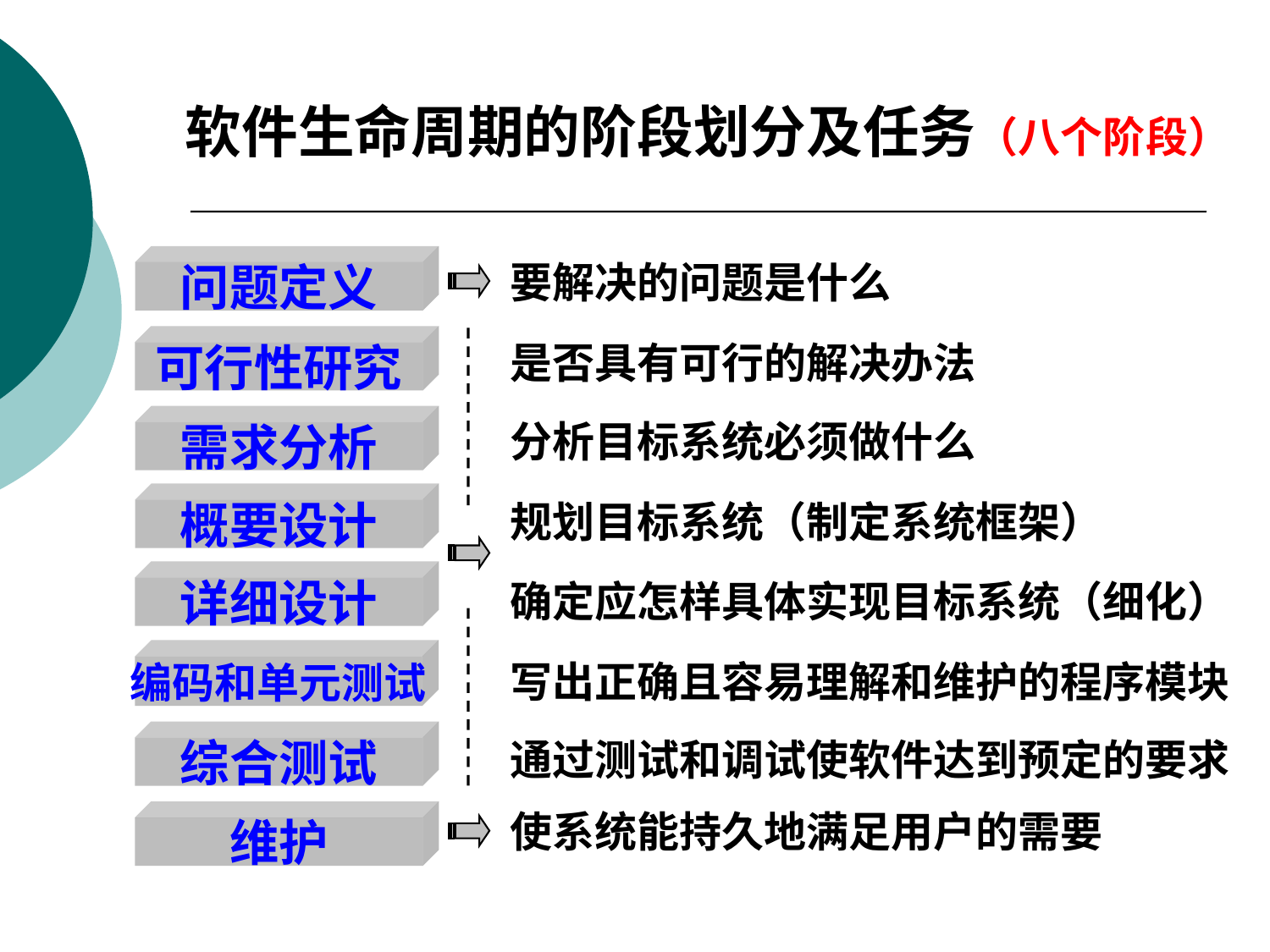

软件生命周期的阶段划分及任务（八个阶段）
问题定义
要解决的问题是什么

可行性研究

是否具有可行的解决办法
需求分析
分析目标系统必须做什么
概要设计
规划目标系统（制定系统框架）

详细设计
确定应怎样具体实现目标系统（细化）

编码和单元测试
写出正确且容易理解和维护的程序模块
综合测试
通过测试和调试使软件达到预定的要求
维护
使系统能持久地满足用户的需要